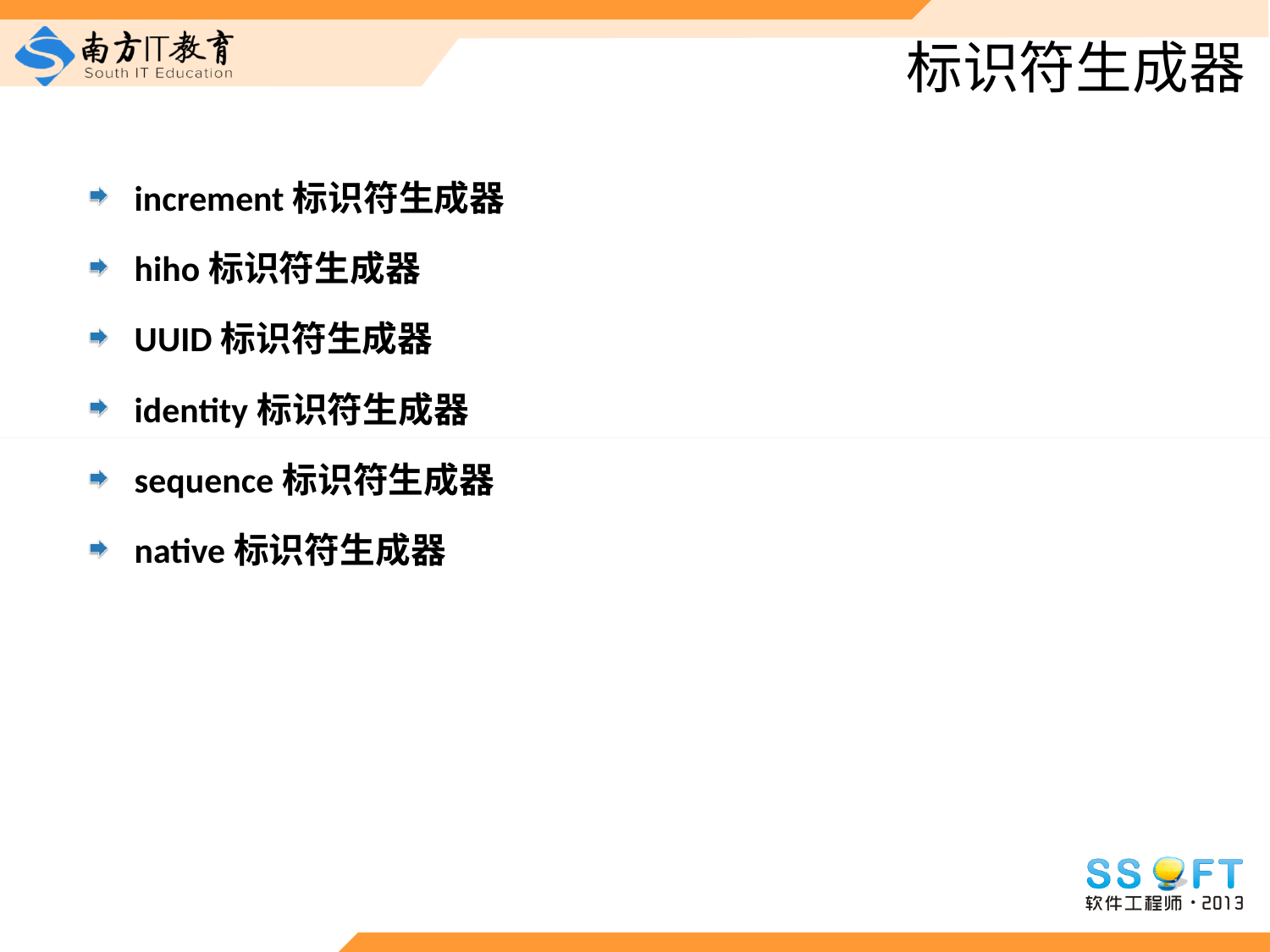

# 标识符生成器
increment标识符生成器
hiho标识符生成器
UUID标识符生成器
identity标识符生成器
sequence标识符生成器
native标识符生成器